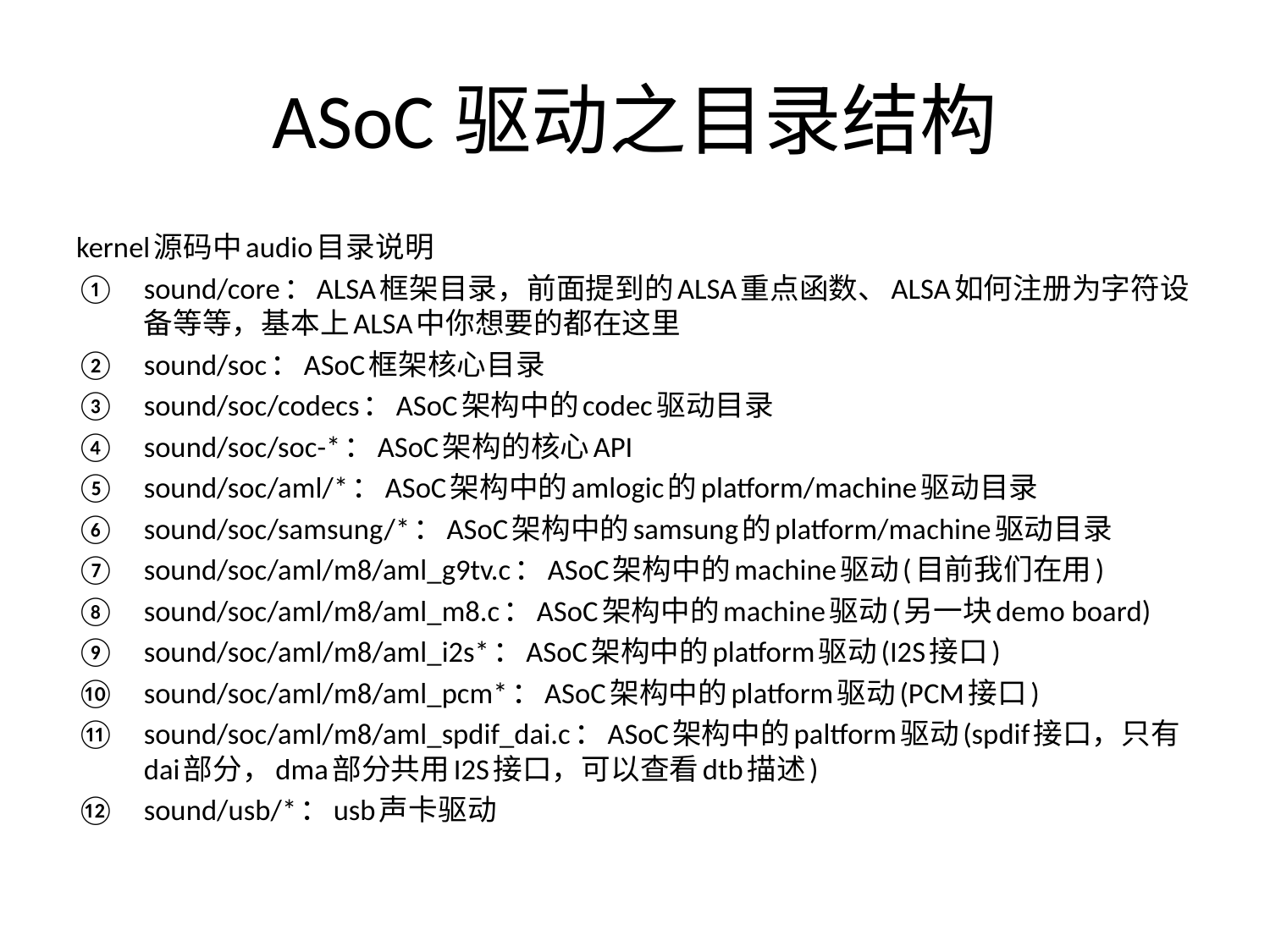

# ASoC驱动之目录结构
kernel源码中audio目录说明
sound/core：ALSA框架目录，前面提到的ALSA重点函数、ALSA如何注册为字符设备等等，基本上ALSA中你想要的都在这里
sound/soc：ASoC框架核心目录
sound/soc/codecs：ASoC架构中的codec驱动目录
sound/soc/soc-*：ASoC架构的核心API
sound/soc/aml/*：ASoC架构中的amlogic的platform/machine驱动目录
sound/soc/samsung/*：ASoC架构中的samsung的platform/machine驱动目录
sound/soc/aml/m8/aml_g9tv.c：ASoC架构中的machine驱动(目前我们在用)
sound/soc/aml/m8/aml_m8.c：ASoC架构中的machine驱动(另一块demo board)
sound/soc/aml/m8/aml_i2s*：ASoC架构中的platform驱动(I2S接口)
sound/soc/aml/m8/aml_pcm*：ASoC架构中的platform驱动(PCM接口)
sound/soc/aml/m8/aml_spdif_dai.c：ASoC架构中的paltform驱动(spdif接口，只有dai部分，dma部分共用I2S接口，可以查看dtb描述)
sound/usb/*：usb声卡驱动